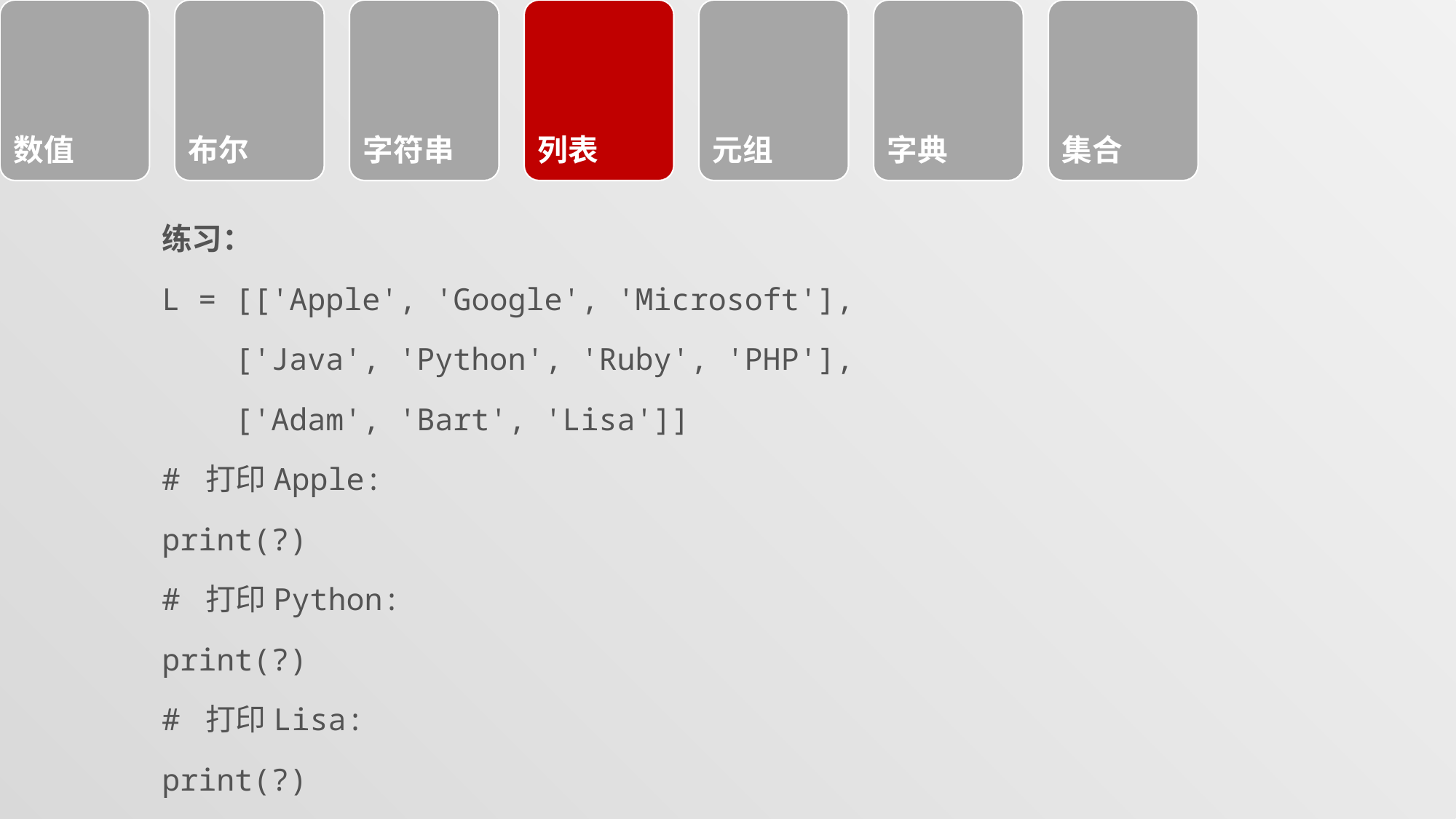

#
练习：
L = [['Apple', 'Google', 'Microsoft'],
    ['Java', 'Python', 'Ruby', 'PHP'],
    ['Adam', 'Bart', 'Lisa']]
# 打印Apple:
print(?)
# 打印Python:
print(?)
# 打印Lisa:
print(?)